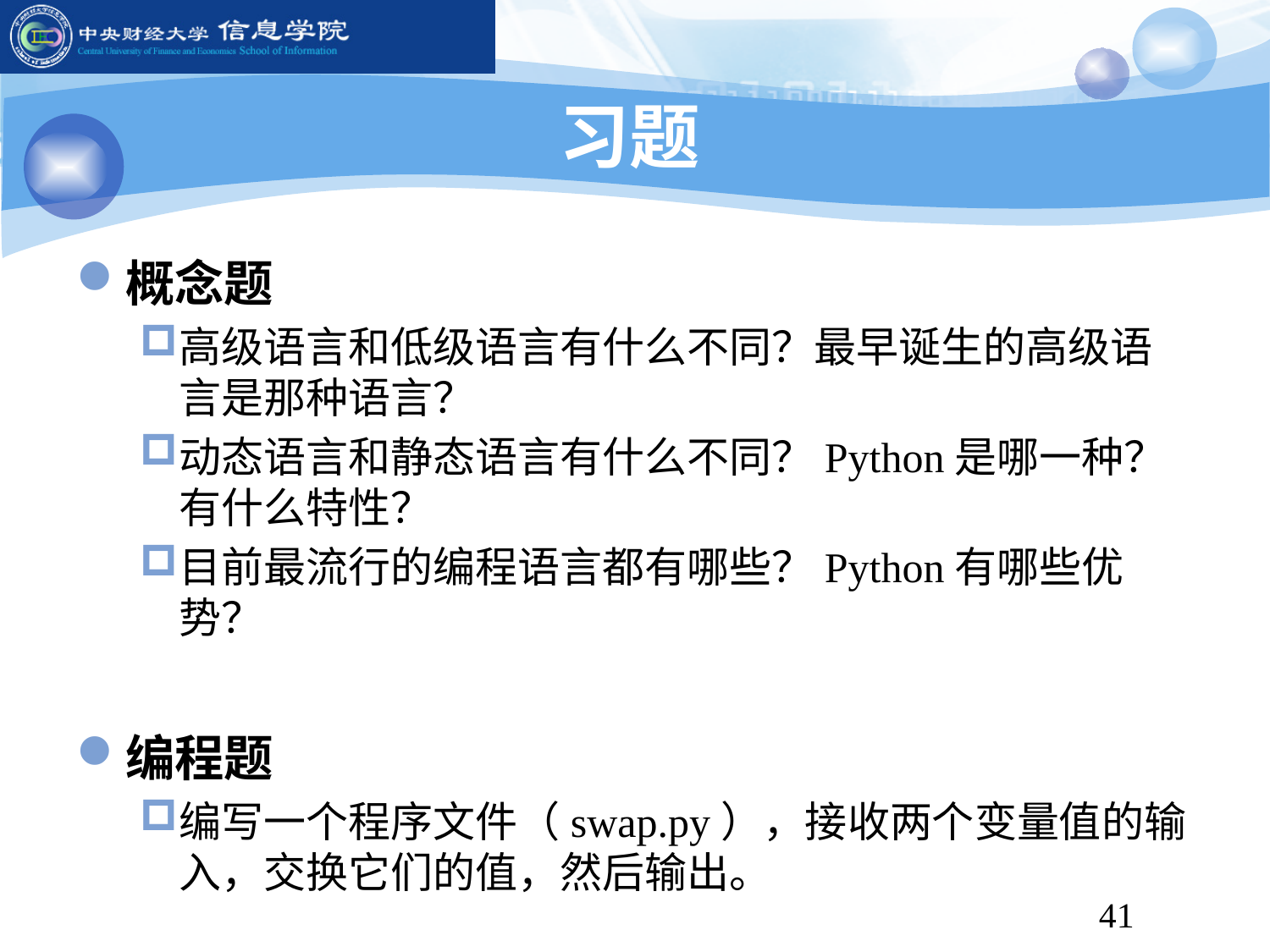

# 习题
概念题
高级语言和低级语言有什么不同？最早诞生的高级语言是那种语言？
动态语言和静态语言有什么不同？Python是哪一种？有什么特性？
目前最流行的编程语言都有哪些？Python有哪些优势？

编程题
编写一个程序文件（swap.py），接收两个变量值的输入，交换它们的值，然后输出。